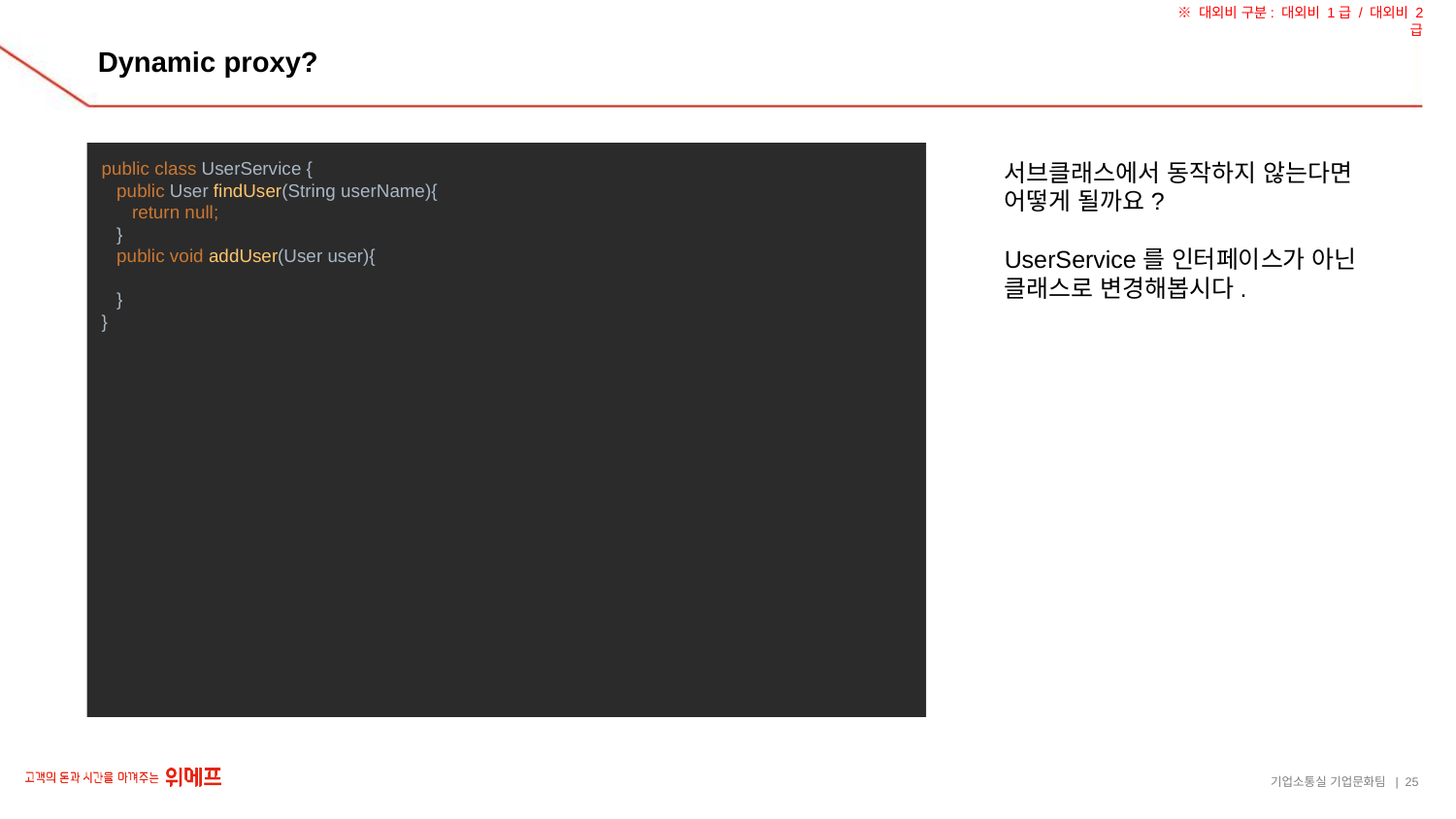

# Dynamic proxy?
public class UserService {
   public User findUser(String userName){
      return null;
   }
   public void addUser(User user){

   }
}

서브클래스에서 동작하지 않는다면 어떻게 될까요?

UserService를 인터페이스가 아닌 클래스로 변경해봅시다.